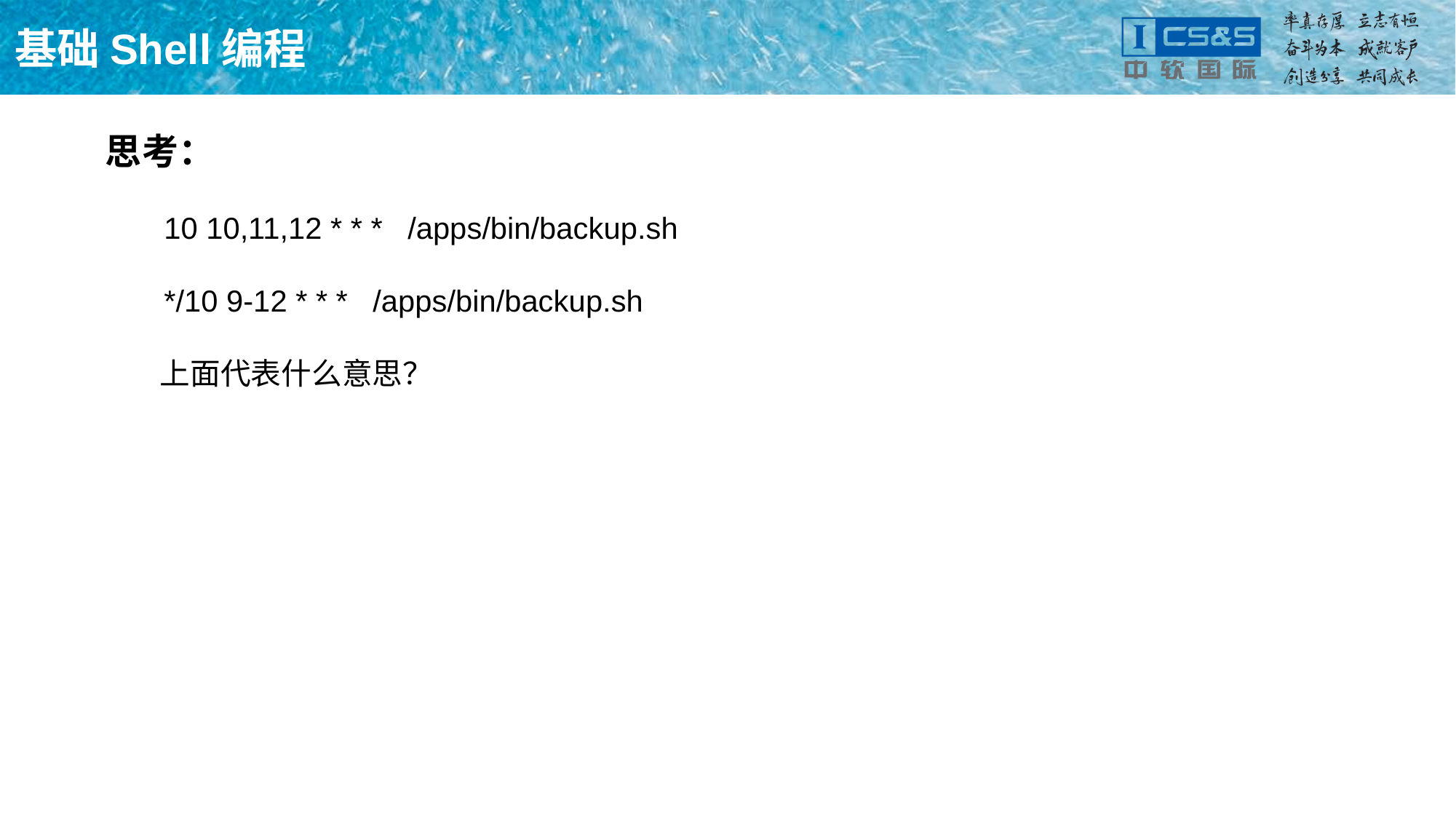

# 基础Shell编程
思考：

       10 10,11,12 * * *   /apps/bin/backup.sh

       */10 9-12 * * *   /apps/bin/backup.sh

       上面代表什么意思？

27